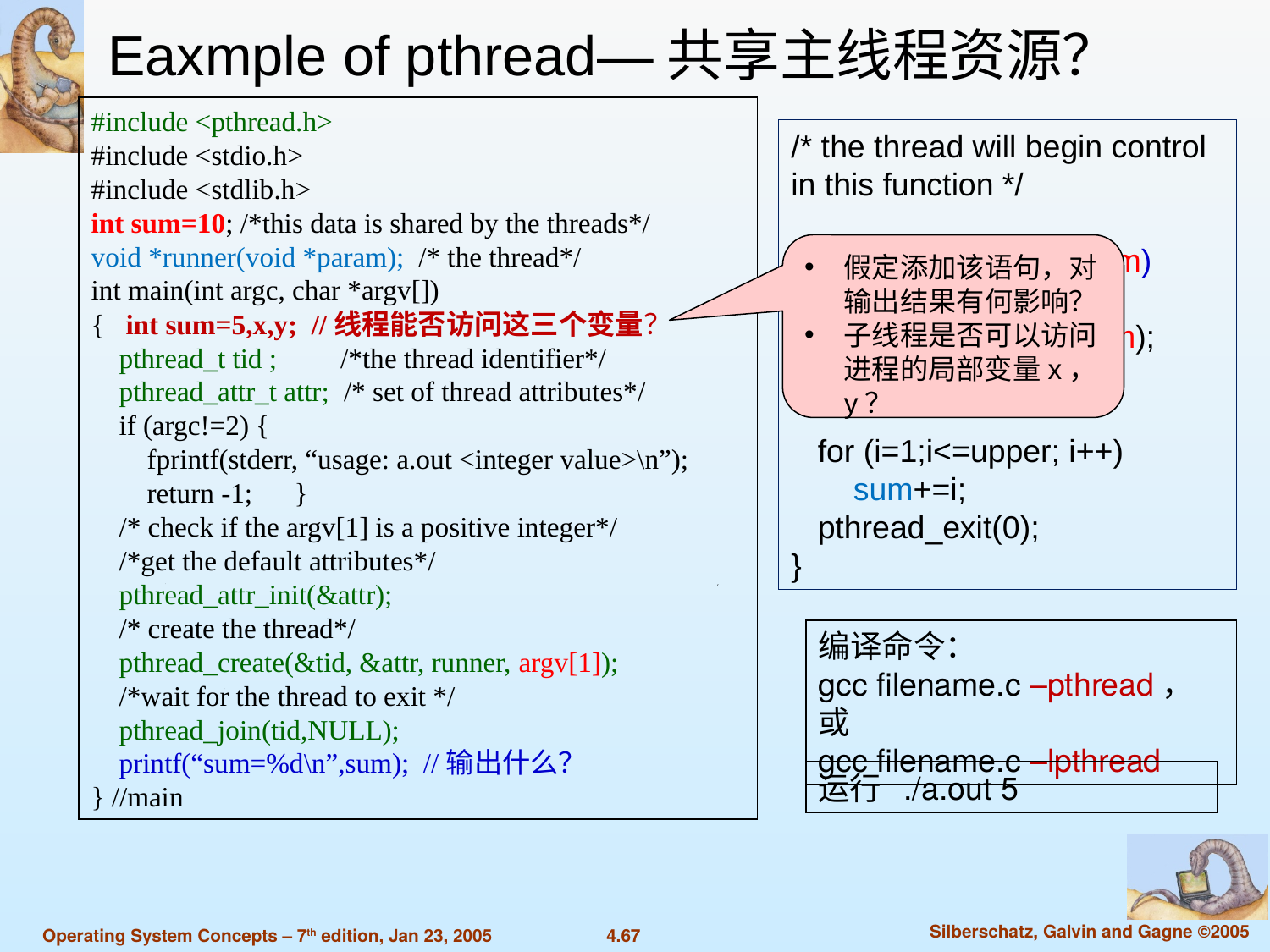

Eaxmple of pthread—共享主线程资源？
#include <pthread.h>
#include <stdio.h>
#include <stdlib.h>
int sum=10; /*this data is shared by the threads*/
void *runner(void *param);  /* the thread*/
int main(int argc, char *argv[])
{   int sum=5,x,y;  //线程能否访问这三个变量？
    pthread_t tid ;         /*the thread identifier*/
    pthread_attr_t attr;  /* set of thread attributes*/
    if (argc!=2) {
        fprintf(stderr, “usage: a.out <integer value>\n”);
        return -1;      }
    /* check if the argv[1] is a positive integer*/
    /*get the default attributes*/
    pthread_attr_init(&attr);
    /* create the thread*/
    pthread_create(&tid, &attr, runner, argv[1]);
    /*wait for the thread to exit */
    pthread_join(tid,NULL);
    printf(“sum=%d\n”,sum);  //输出什么？
} //main
/* the thread will begin control in this function */

void *runner(void *param)
{
   int i, upper=atoi(param);
   sum=0;

   for (i=1;i<=upper; i++)
       sum+=i;
   pthread_exit(0);
}
假定添加该语句，对输出结果有何影响？
子线程是否可以访问进程的局部变量x，y？

编译命令：
gcc filename.c –pthread，或
gcc filename.c –lpthread
运行  ./a.out 5